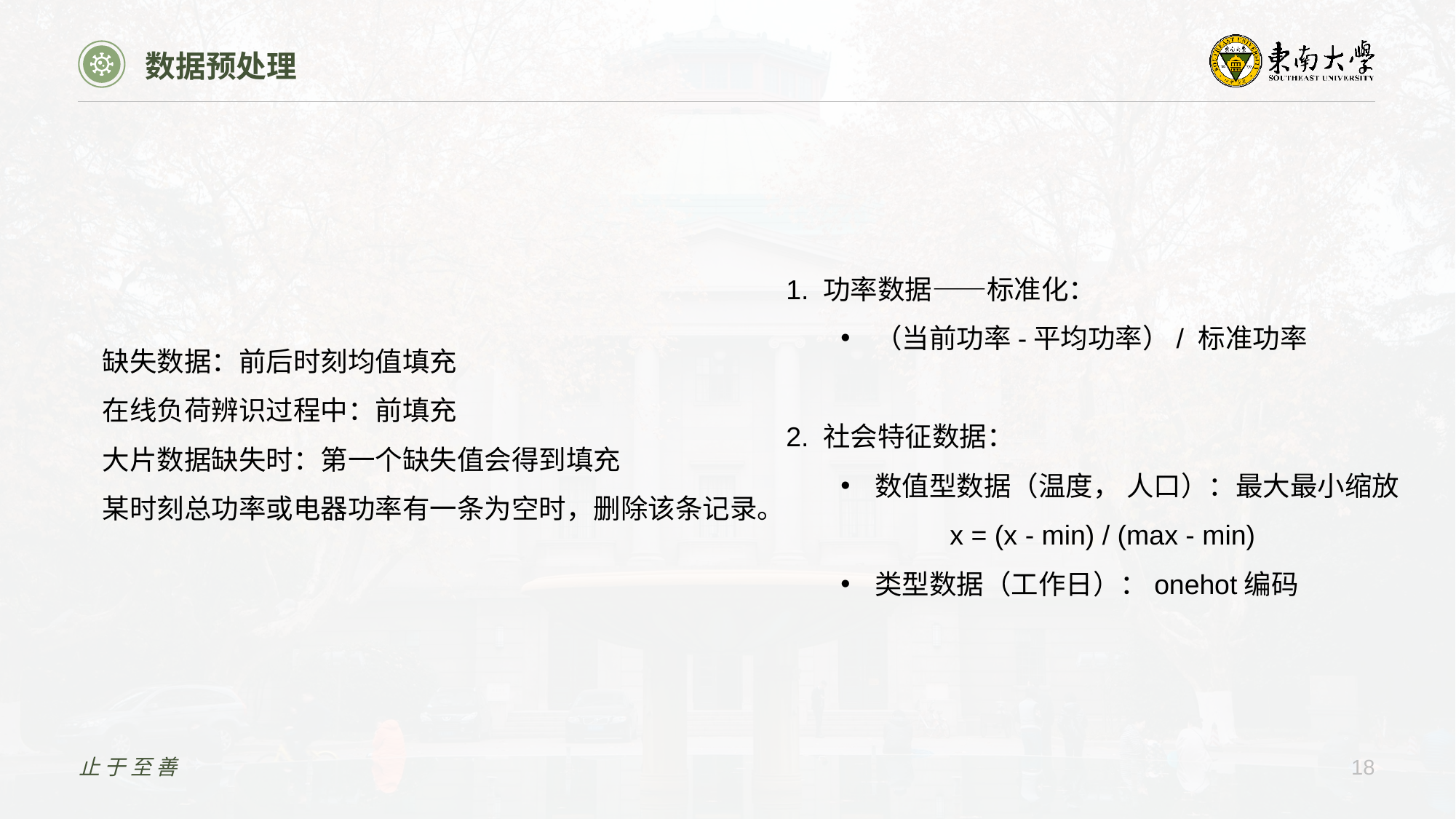

数据预处理
1. 功率数据——标准化：
（当前功率-平均功率）/ 标准功率

2. 社会特征数据：
数值型数据（温度， 人口）：最大最小缩放
	x = (x - min) / (max - min)
类型数据（工作日）：onehot编码

缺失数据：前后时刻均值填充
在线负荷辨识过程中：前填充
大片数据缺失时：第一个缺失值会得到填充
某时刻总功率或电器功率有一条为空时，删除该条记录。
止于至善
18